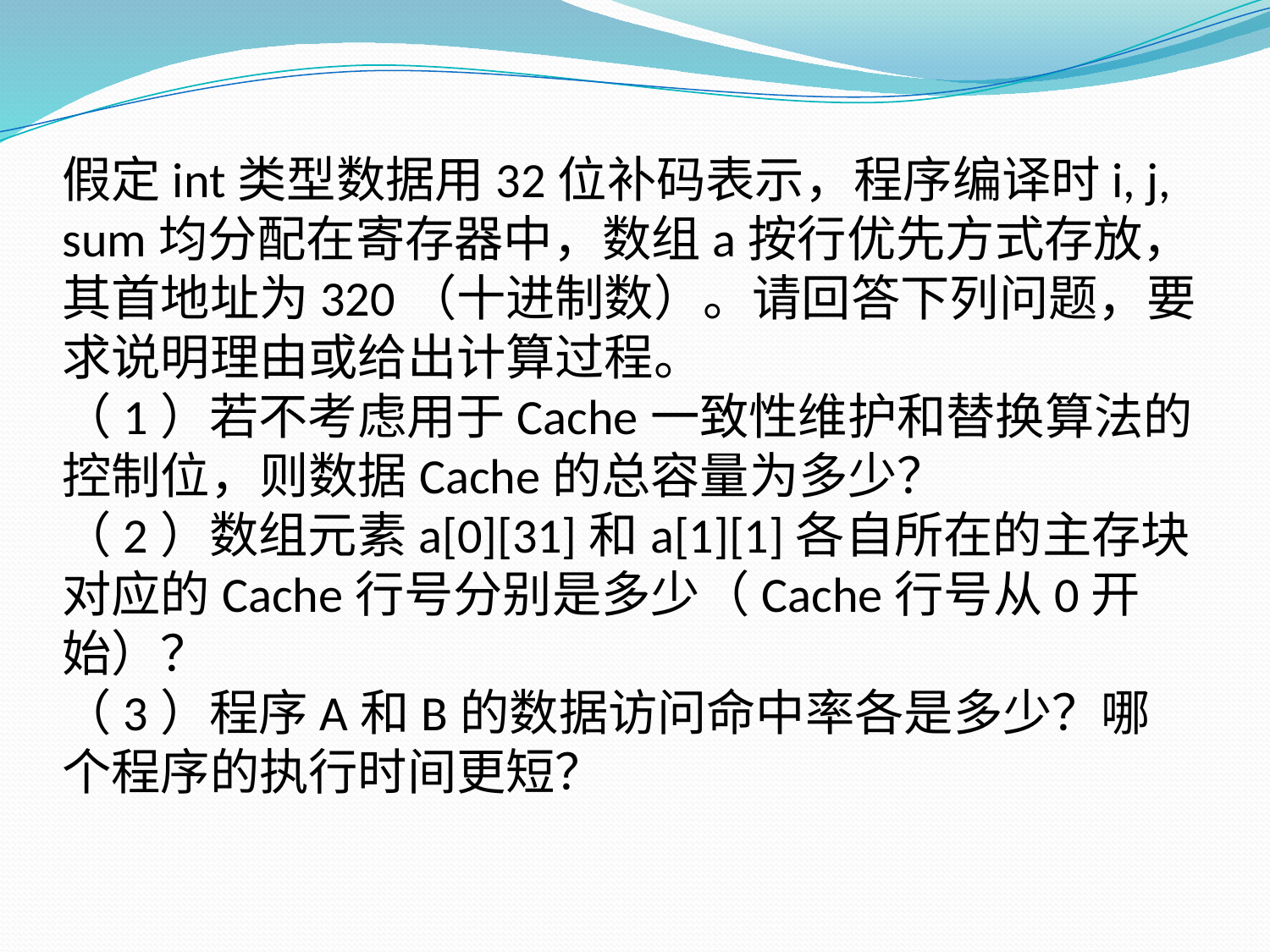

假定int类型数据用32位补码表示，程序编译时i, j, sum均分配在寄存器中，数组a按行优先方式存放，其首地址为320（十进制数）。请回答下列问题，要求说明理由或给出计算过程。
（1）若不考虑用于Cache一致性维护和替换算法的控制位，则数据Cache的总容量为多少？
（2）数组元素a[0][31]和a[1][1]各自所在的主存块对应的Cache行号分别是多少（Cache行号从0开始）？
（3）程序A和B的数据访问命中率各是多少？哪个程序的执行时间更短？